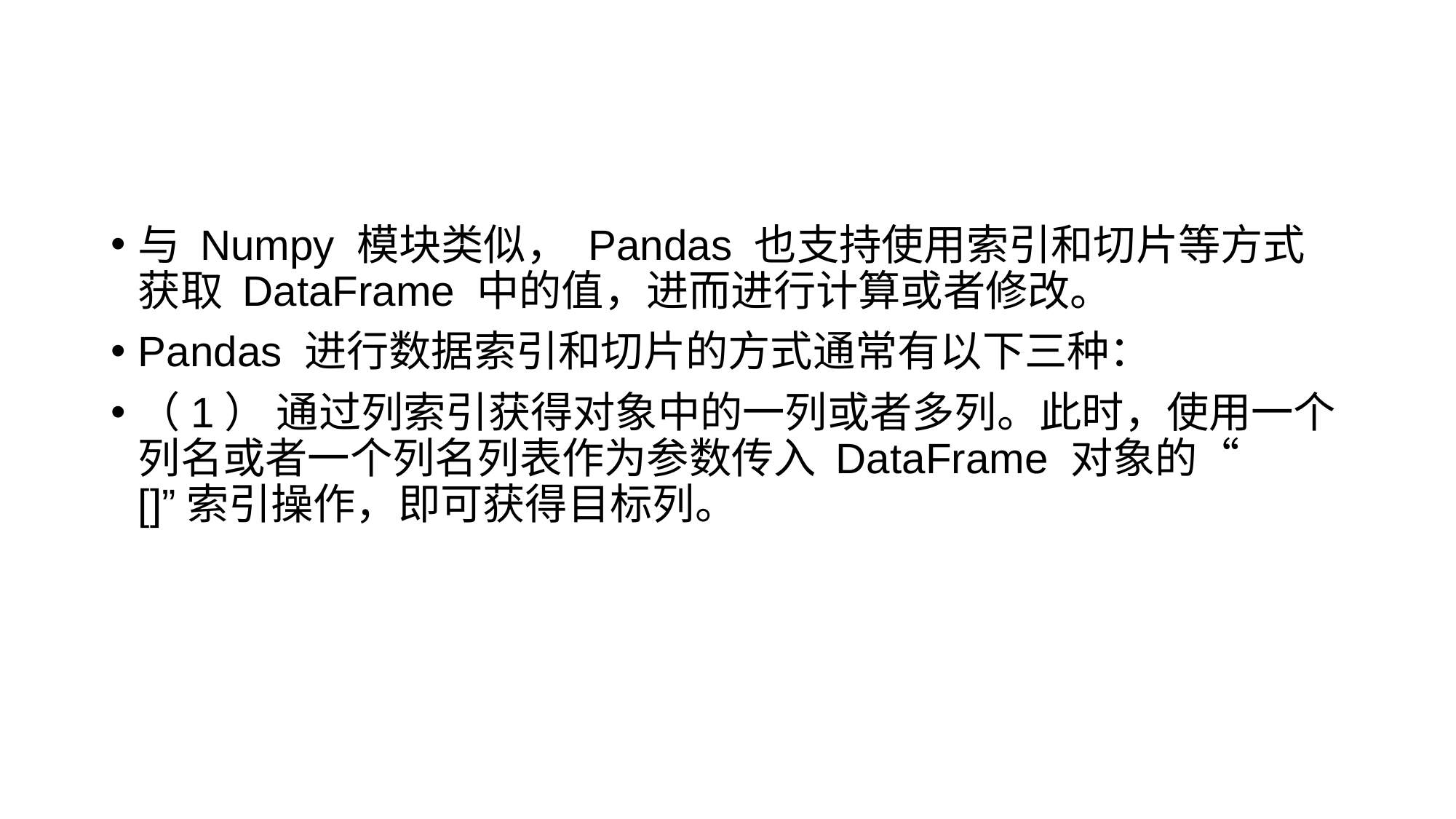

#
与 Numpy 模块类似， Pandas 也支持使用索引和切片等方式获取 DataFrame 中的值，进而进行计算或者修改。
Pandas 进行数据索引和切片的方式通常有以下三种：
（1） 通过列索引获得对象中的一列或者多列。此时，使用一个列名或者一个列名列表作为参数传入 DataFrame 对象的“ []”索引操作，即可获得目标列。